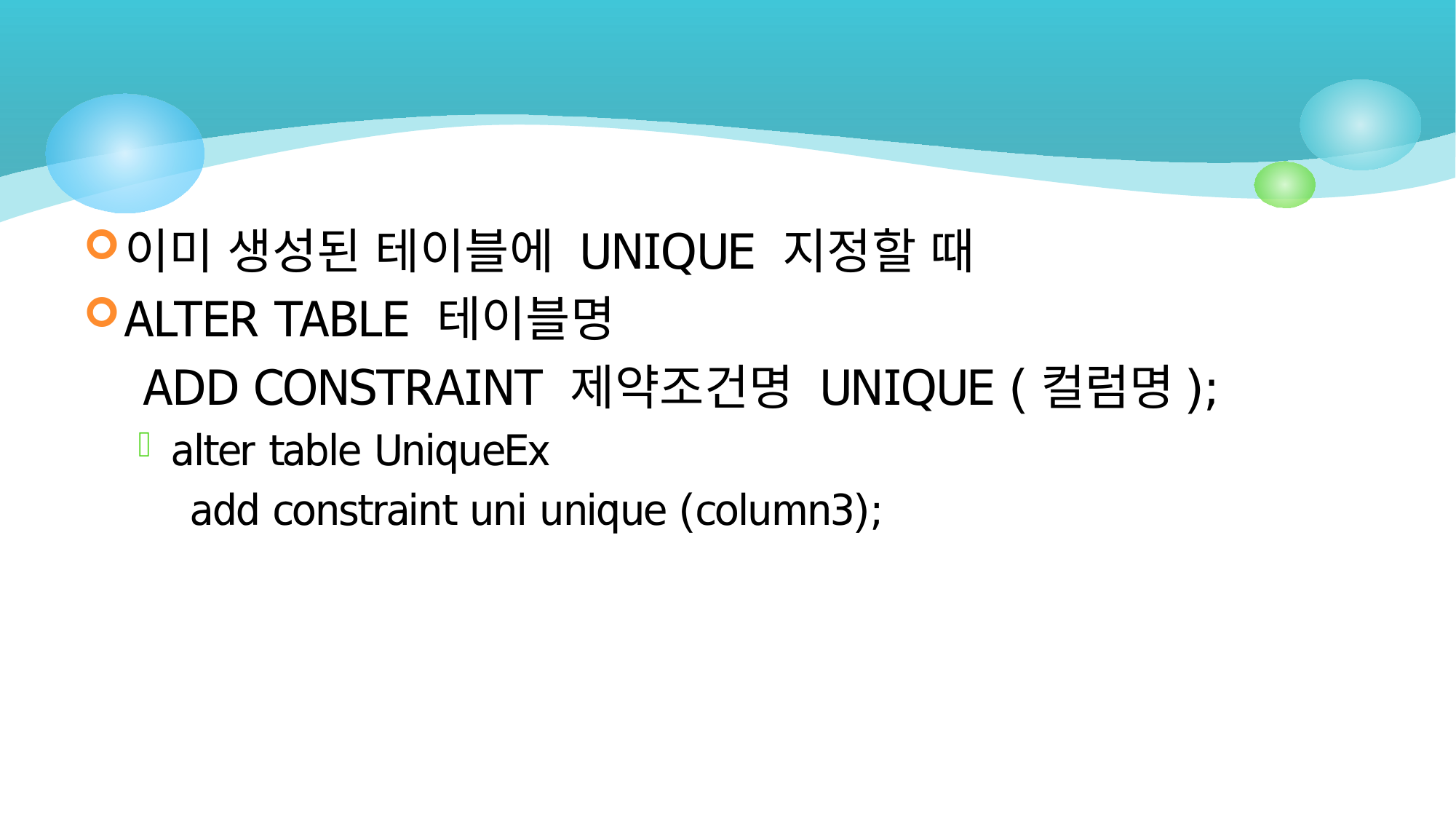

#
이미 생성된 테이블에 UNIQUE 지정할 때
ALTER TABLE 테이블명
    ADD CONSTRAINT 제약조건명 UNIQUE (컬럼명);
alter table UniqueEx
    add constraint uni unique (column3);